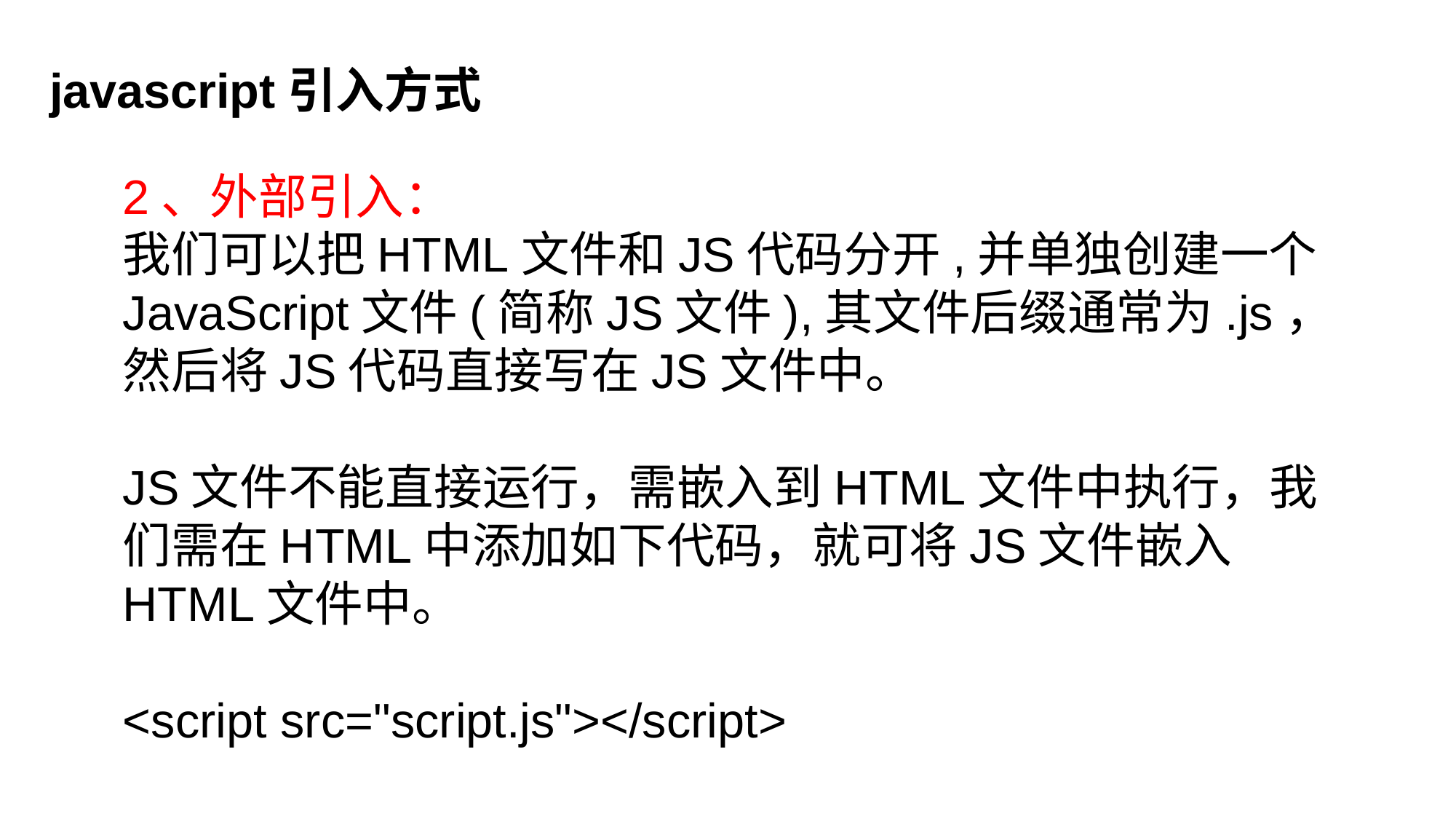

javascript引入方式
2、外部引入：
我们可以把HTML文件和JS代码分开,并单独创建一个JavaScript文件(简称JS文件),其文件后缀通常为.js，然后将JS代码直接写在JS文件中。

JS文件不能直接运行，需嵌入到HTML文件中执行，我们需在HTML中添加如下代码，就可将JS文件嵌入HTML文件中。

<script src="script.js"></script>